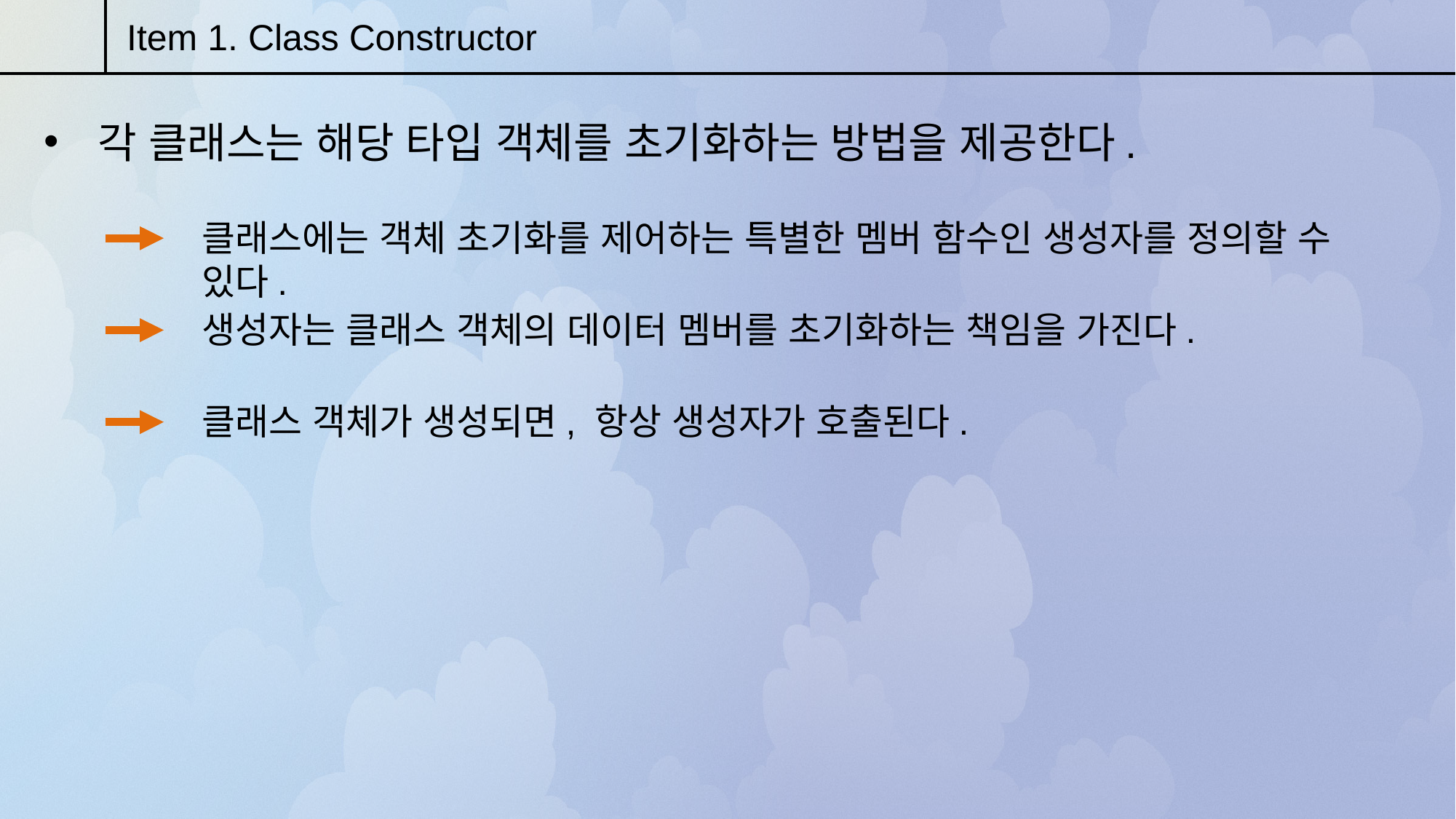

Item 1. Class Constructor
 각 클래스는 해당 타입 객체를 초기화하는 방법을 제공한다.
클래스에는 객체 초기화를 제어하는 특별한 멤버 함수인 생성자를 정의할 수 있다.
생성자는 클래스 객체의 데이터 멤버를 초기화하는 책임을 가진다.
클래스 객체가 생성되면, 항상 생성자가 호출된다.